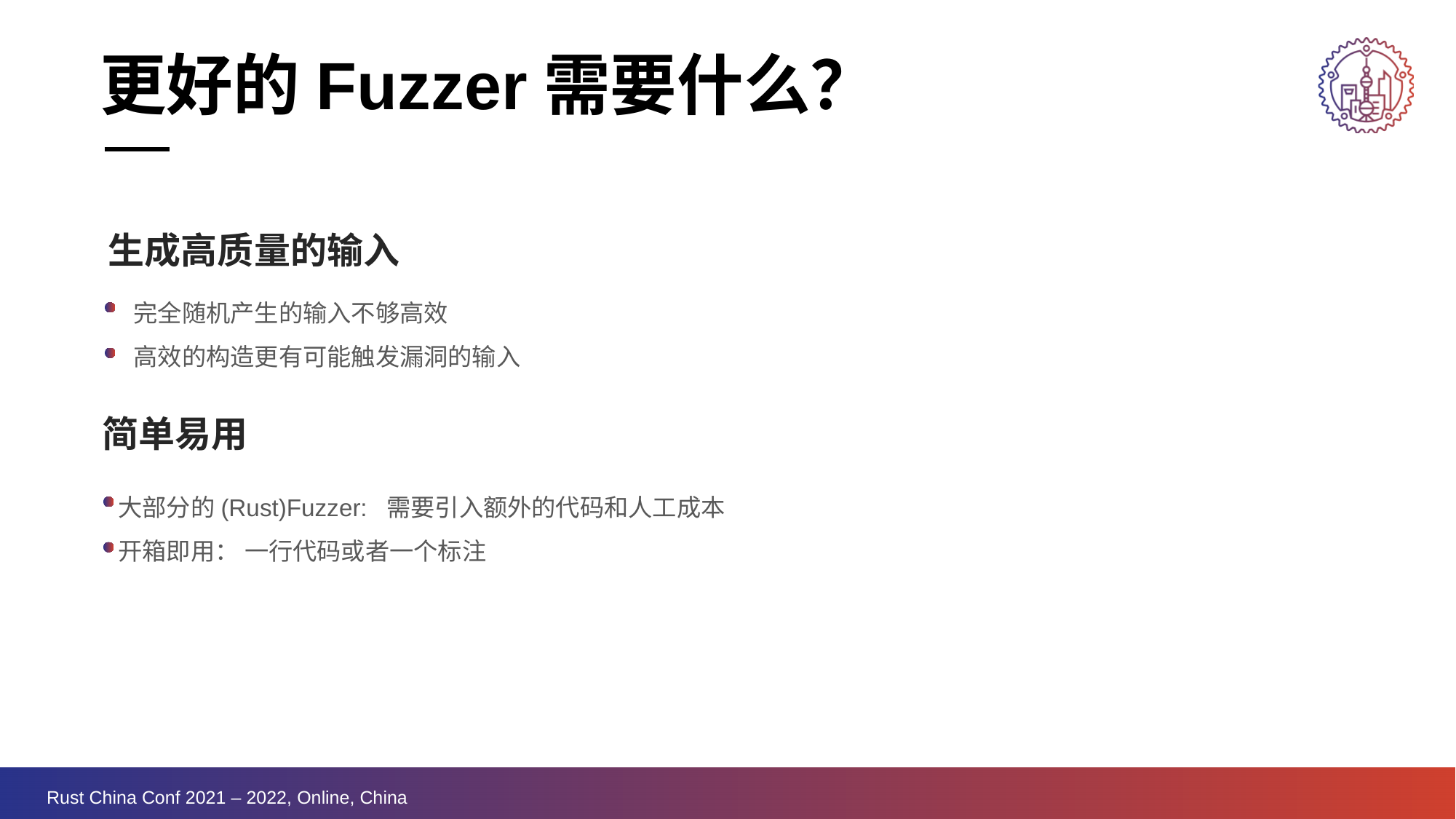

更好的Fuzzer需要什么？
生成高质量的输入
完全随机产生的输入不够高效
高效的构造更有可能触发漏洞的输入

简单易用
大部分的(Rust)Fuzzer:  需要引入额外的代码和人工成本
开箱即用： 一行代码或者一个标注